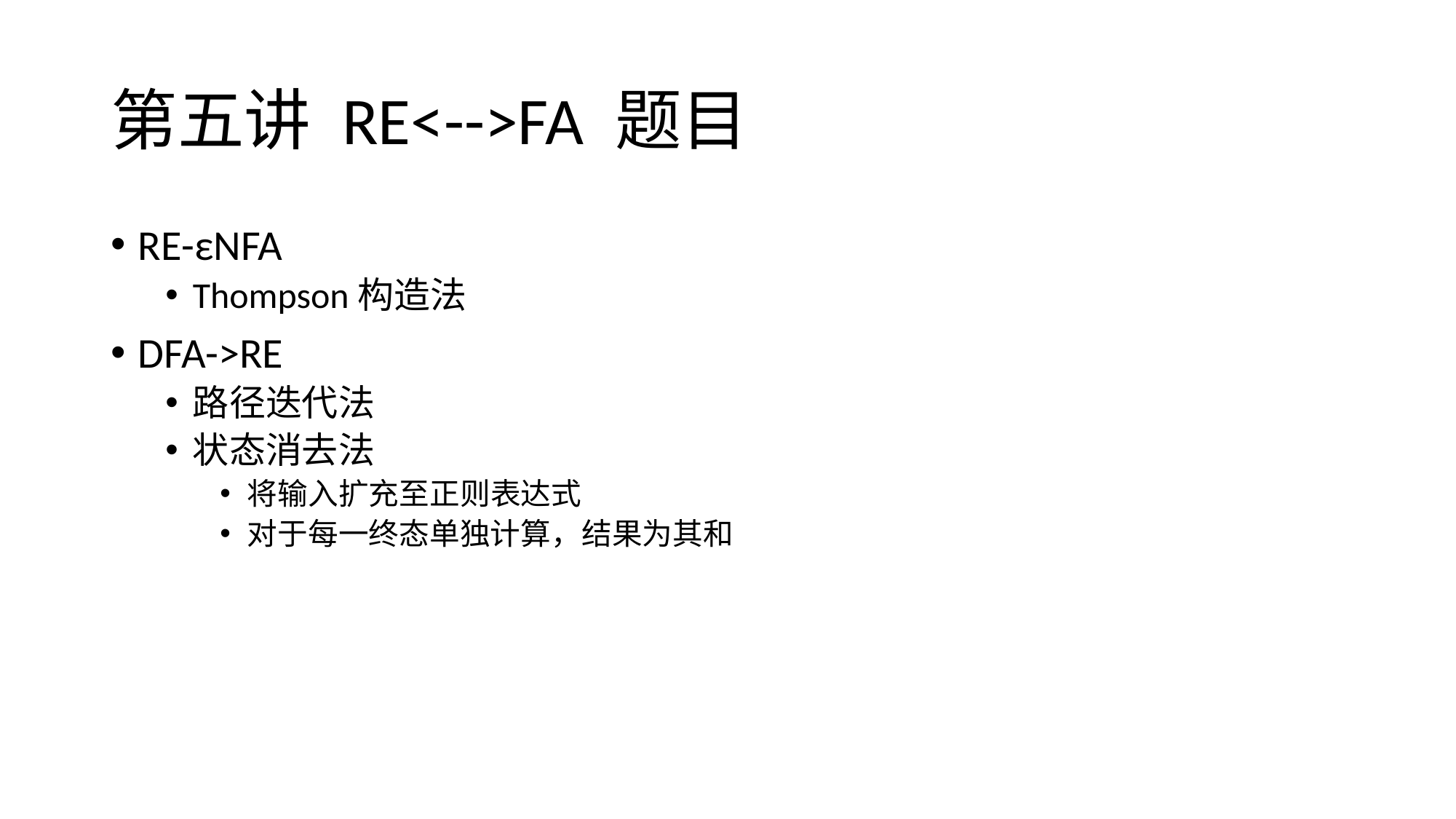

# 第五讲 RE<-->FA 题目
RE-εNFA
Thompson构造法
DFA->RE
路径迭代法
状态消去法
将输入扩充至正则表达式
对于每一终态单独计算，结果为其和